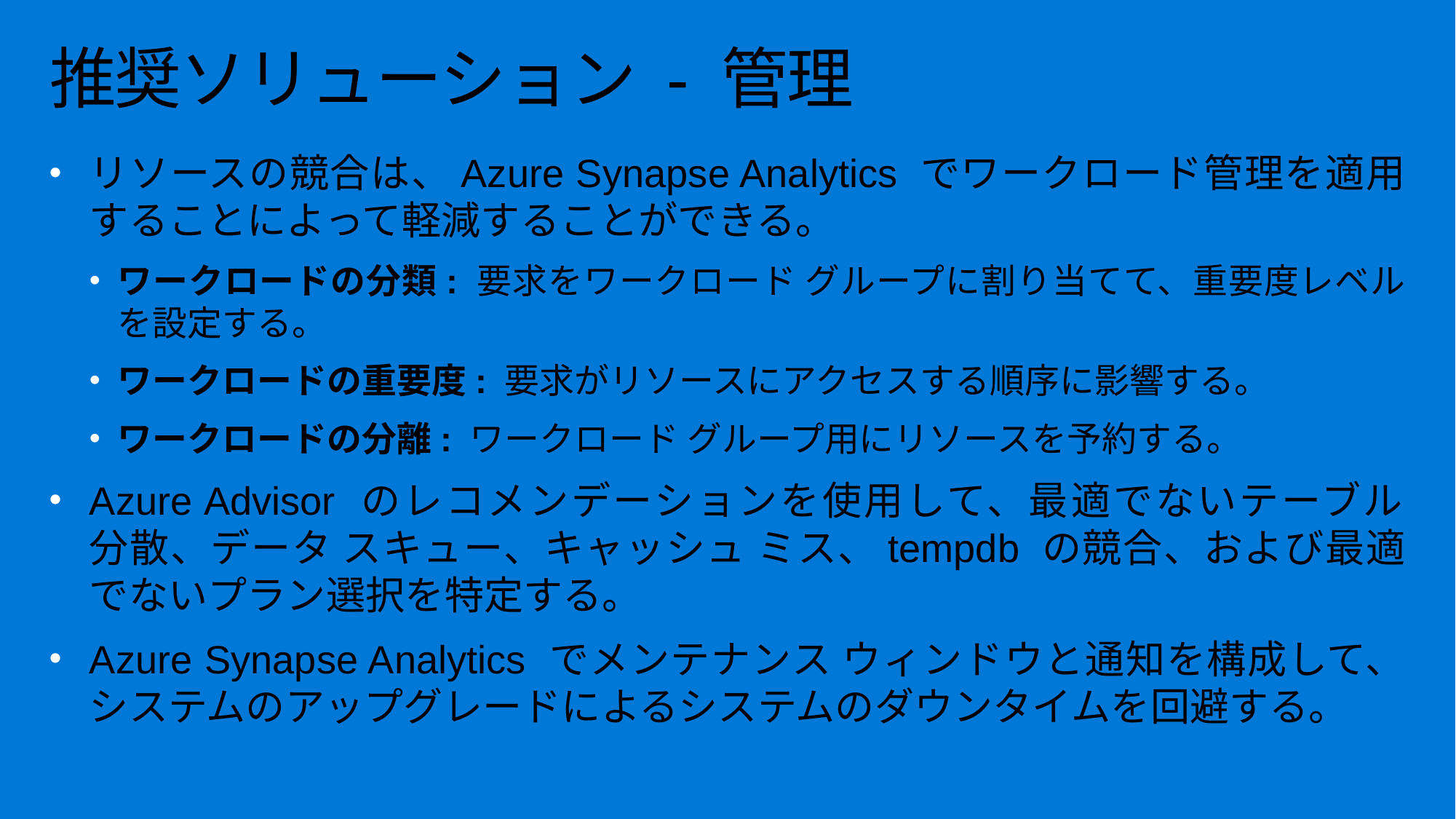

# 推奨ソリューション - 管理
リソースの競合は、Azure Synapse Analytics でワークロード管理を適用することによって軽減することができる。
ワークロードの分類: 要求をワークロード グループに割り当てて、重要度レベルを設定する。
ワークロードの重要度: 要求がリソースにアクセスする順序に影響する。
ワークロードの分離: ワークロード グループ用にリソースを予約する。
Azure Advisor のレコメンデーションを使用して、最適でないテーブル
分散、データ スキュー、キャッシュ ミス、tempdb の競合、および最適でないプラン選択を特定する。
Azure Synapse Analytics でメンテナンス ウィンドウと通知を構成して、システムのアップグレードによるシステムのダウンタイムを回避する。